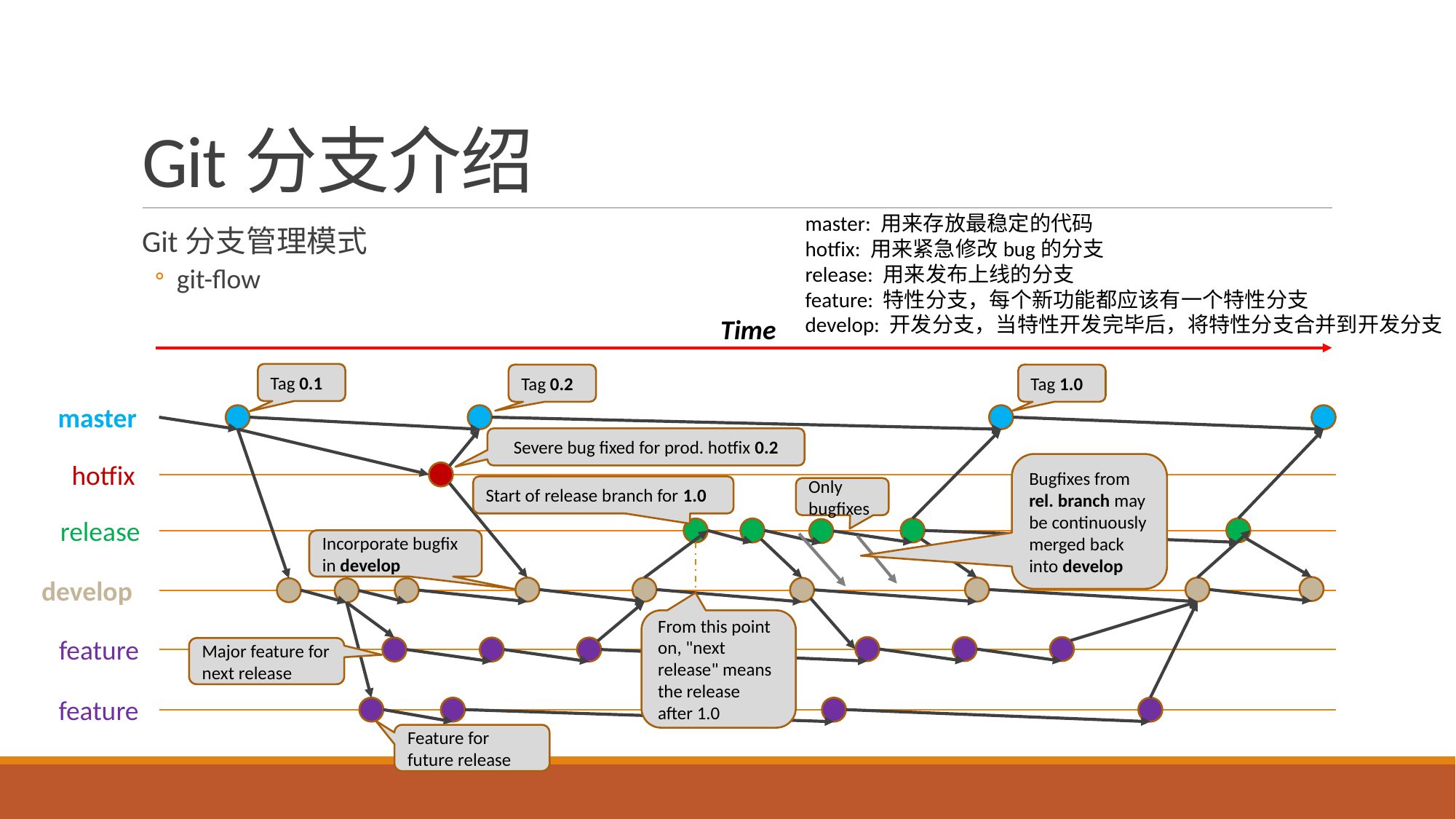

# Git分支介绍
master: 用来存放最稳定的代码 
hotfix: 用来紧急修改bug的分支 
release: 用来发布上线的分支 
feature: 特性分支，每个新功能都应该有一个特性分支 
develop: 开发分支，当特性开发完毕后，将特性分支合并到开发分支
Git分支管理模式
git-flow
Time
Tag 0.1
Tag 0.2
Tag 1.0
master

Severe bug fixed for prod. hotfix 0.2
hotfix
Bugfixes from rel. branch may be continuously merged back into develop

Start of release branch for 1.0
Only bugfixes
release

Incorporate bugfix in develop
develop

From this point on, "next release" means the release after 1.0
feature

Major feature for next release
feature

Feature for future release